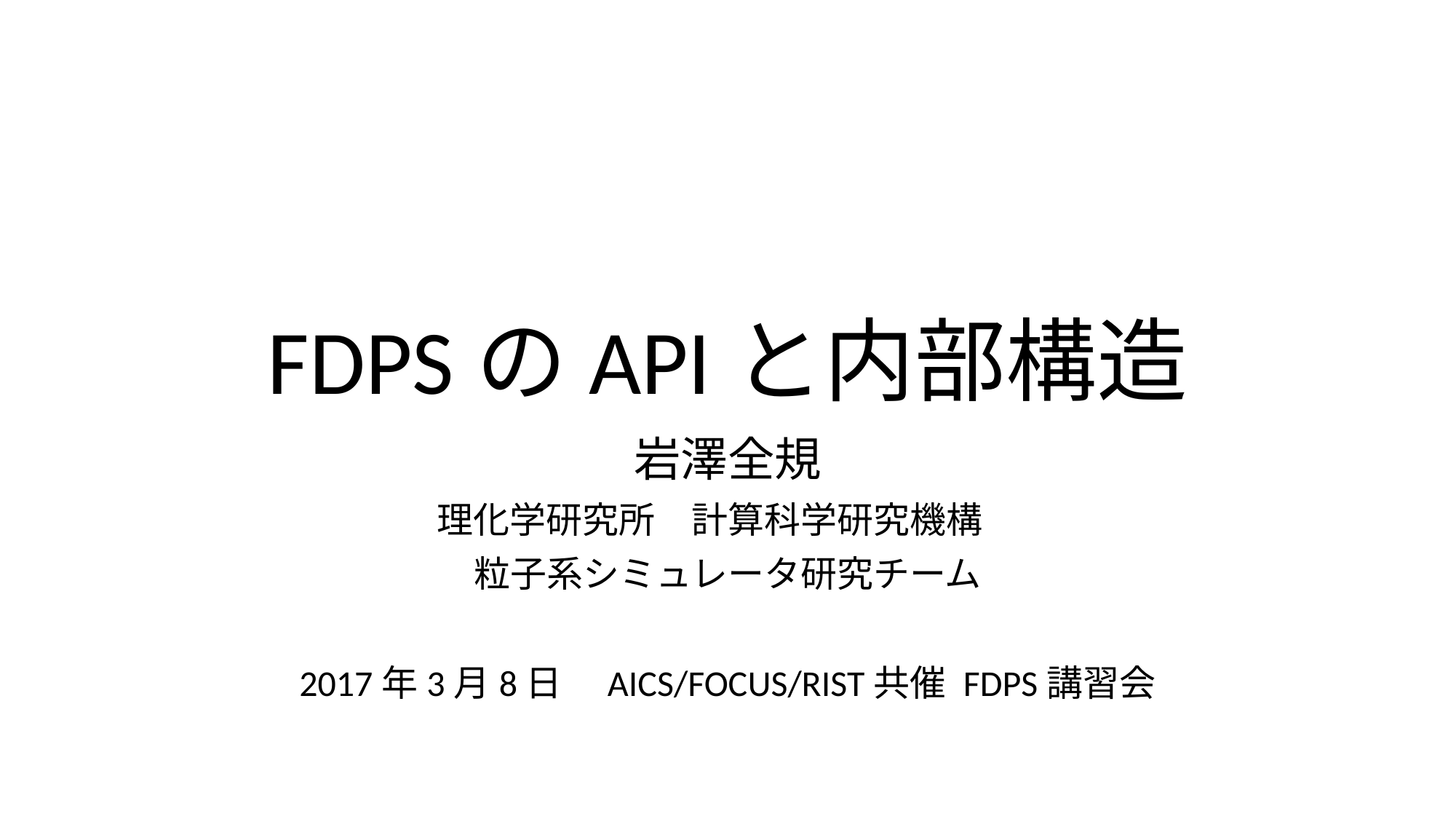

# FDPSのAPIと内部構造
岩澤全規
理化学研究所　計算科学研究機構
粒子系シミュレータ研究チーム

2017年3月8日　AICS/FOCUS/RIST共催 FDPS講習会